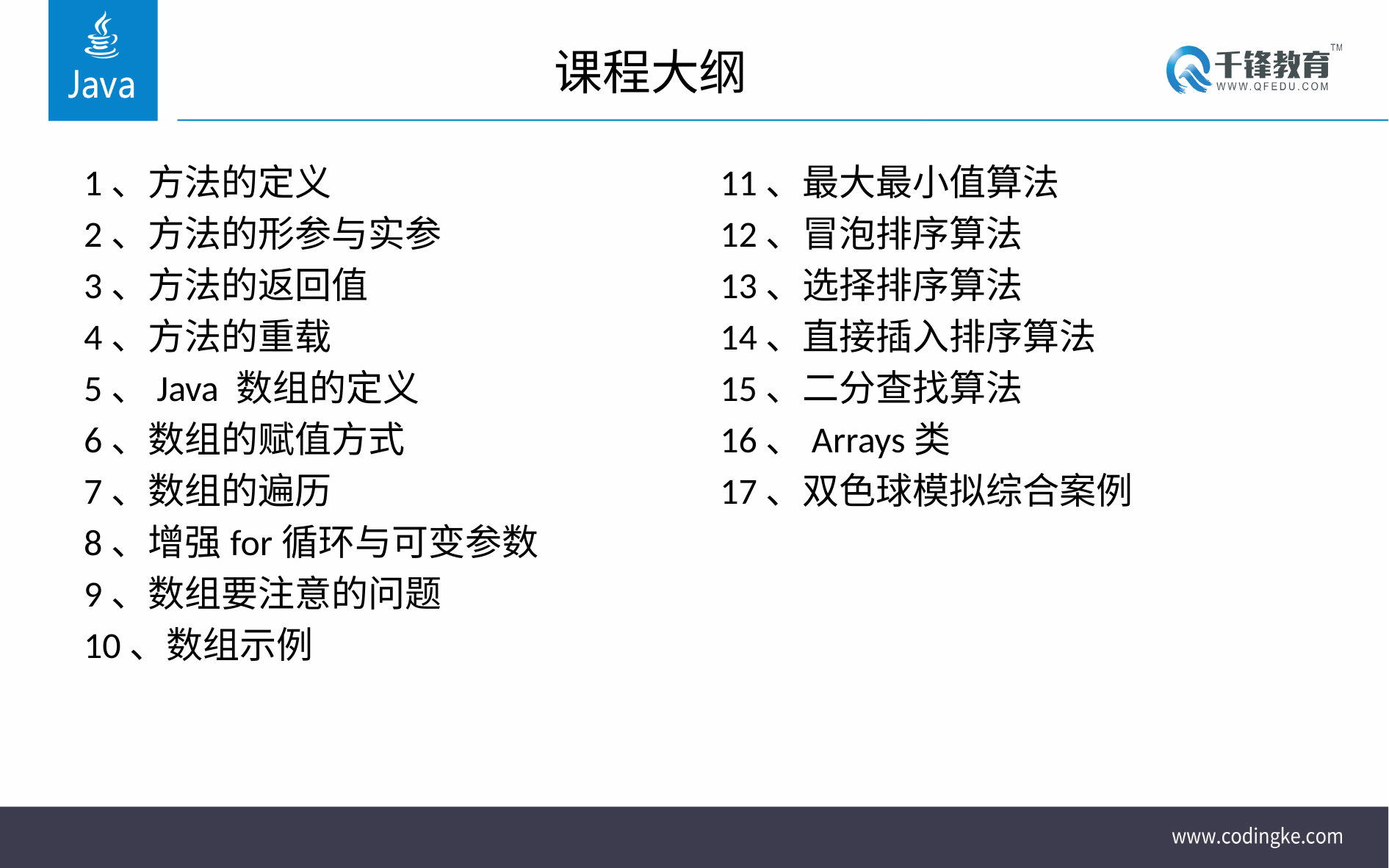

# 课程大纲
1、方法的定义
2、方法的形参与实参
3、方法的返回值
4、方法的重载
5、Java 数组的定义
6、数组的赋值方式
7、数组的遍历
8、增强for循环与可变参数
9、数组要注意的问题
10、数组示例

11、最大最小值算法
12、冒泡排序算法
13、选择排序算法
14、直接插入排序算法
15、二分查找算法
16、Arrays类
17、双色球模拟综合案例